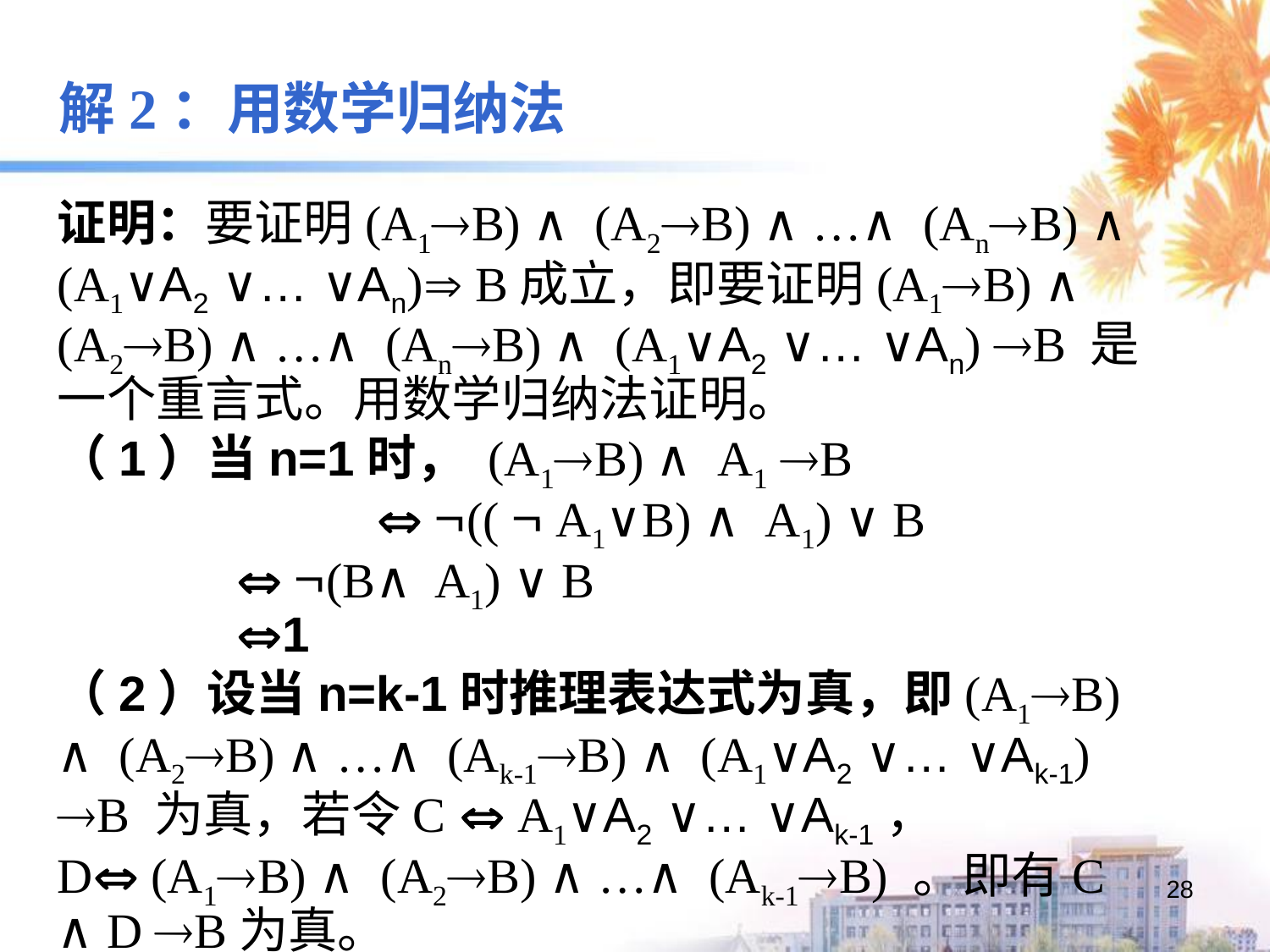

解2：用数学归纳法

证明：要证明(A1→B) ∧ (A2→B) ∧…∧ (An→B) ∧ (A1∨A2 ∨… ∨An)⇒ B成立，即要证明(A1→B) ∧ (A2→B) ∧…∧ (An→B) ∧ (A1∨A2 ∨… ∨An) →B 是一个重言式。用数学归纳法证明。
（1）当n=1时， (A1→B) ∧ A1 →B
                          ⇔ ¬(( ¬ A1∨B) ∧ A1) ∨ B
             ⇔ ¬(B∧ A1) ∨ B
             ⇔1
（2）设当n=k-1时推理表达式为真，即(A1→B) ∧ (A2→B) ∧…∧ (Ak-1→B) ∧ (A1∨A2 ∨… ∨Ak-1) →B 为真，若令C ⇔ A1∨A2 ∨… ∨Ak-1，
D⇔ (A1→B) ∧ (A2→B) ∧…∧ (Ak-1→B) 。即有C ∧D →B为真。

28